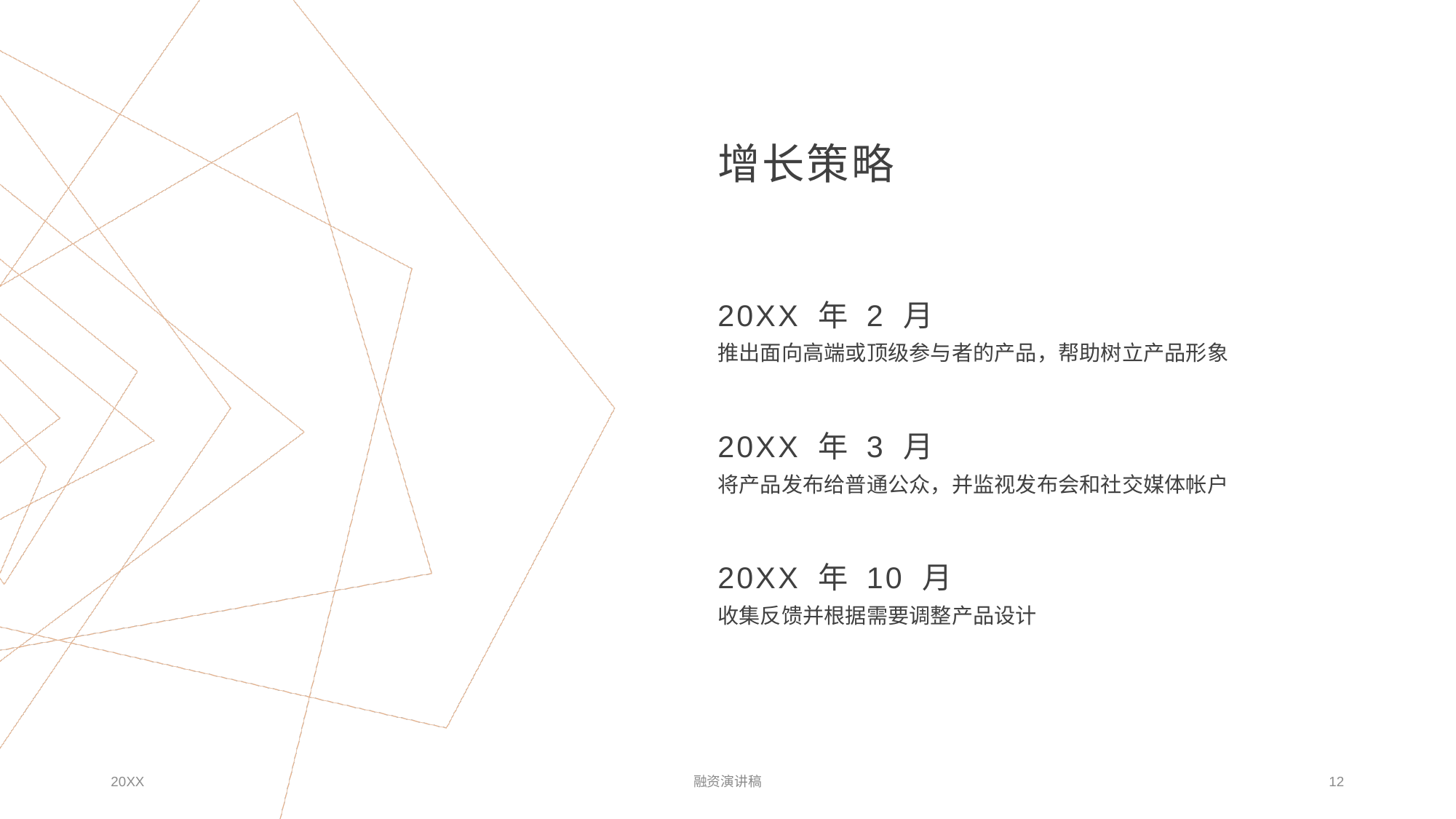

# 增长策略
20XX 年 2 月
推出面向高端或顶级参与者的产品，帮助树立产品形象
20XX 年 3 月
将产品发布给普通公众，并监视发布会和社交媒体帐户
20XX 年 10 月
收集反馈并根据需要调整产品设计

20XX
融资演讲稿
12